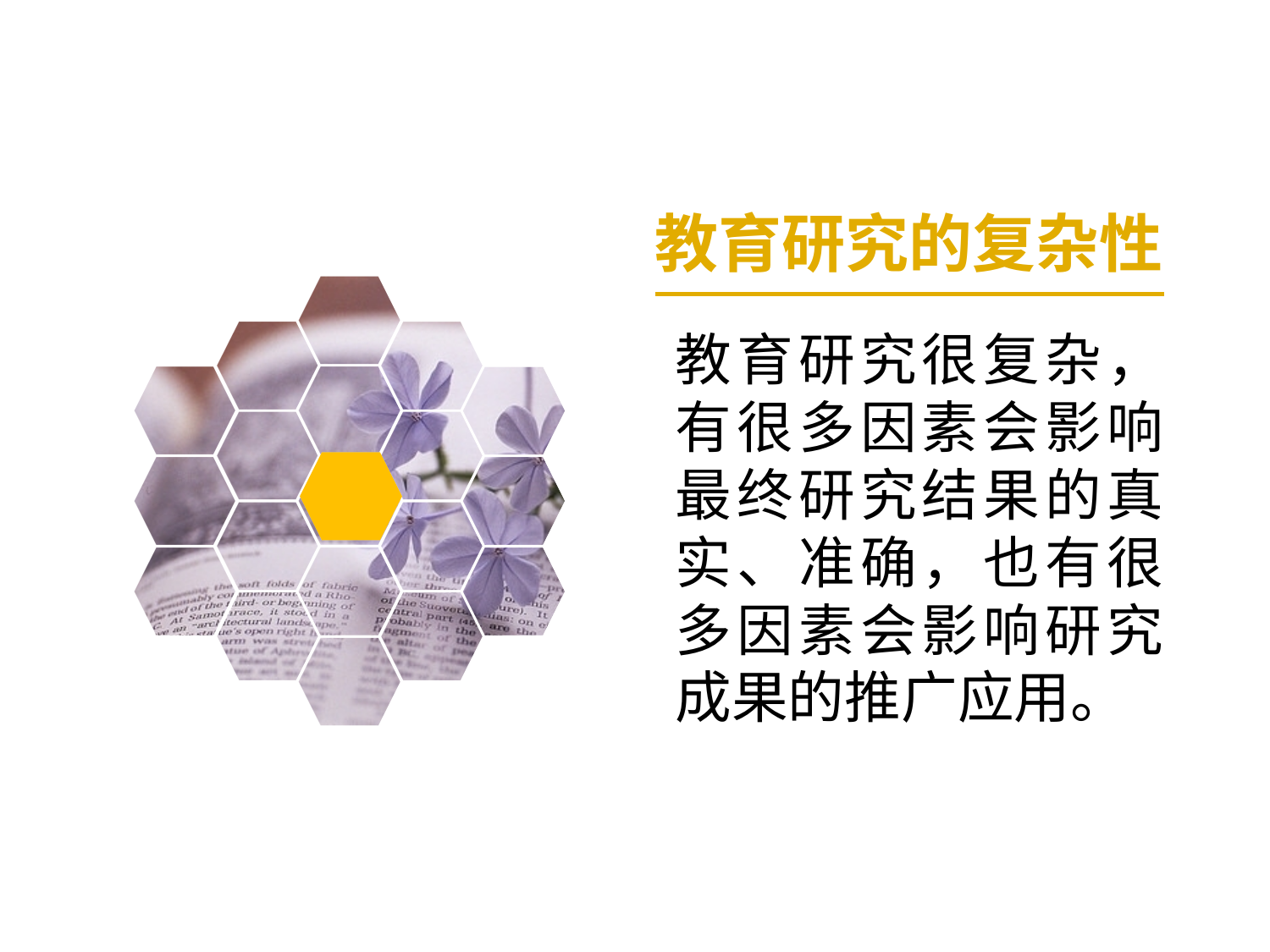

教育研究的复杂性

教育研究很复杂，有很多因素会影响最终研究结果的真实、准确，也有很多因素会影响研究成果的推广应用。